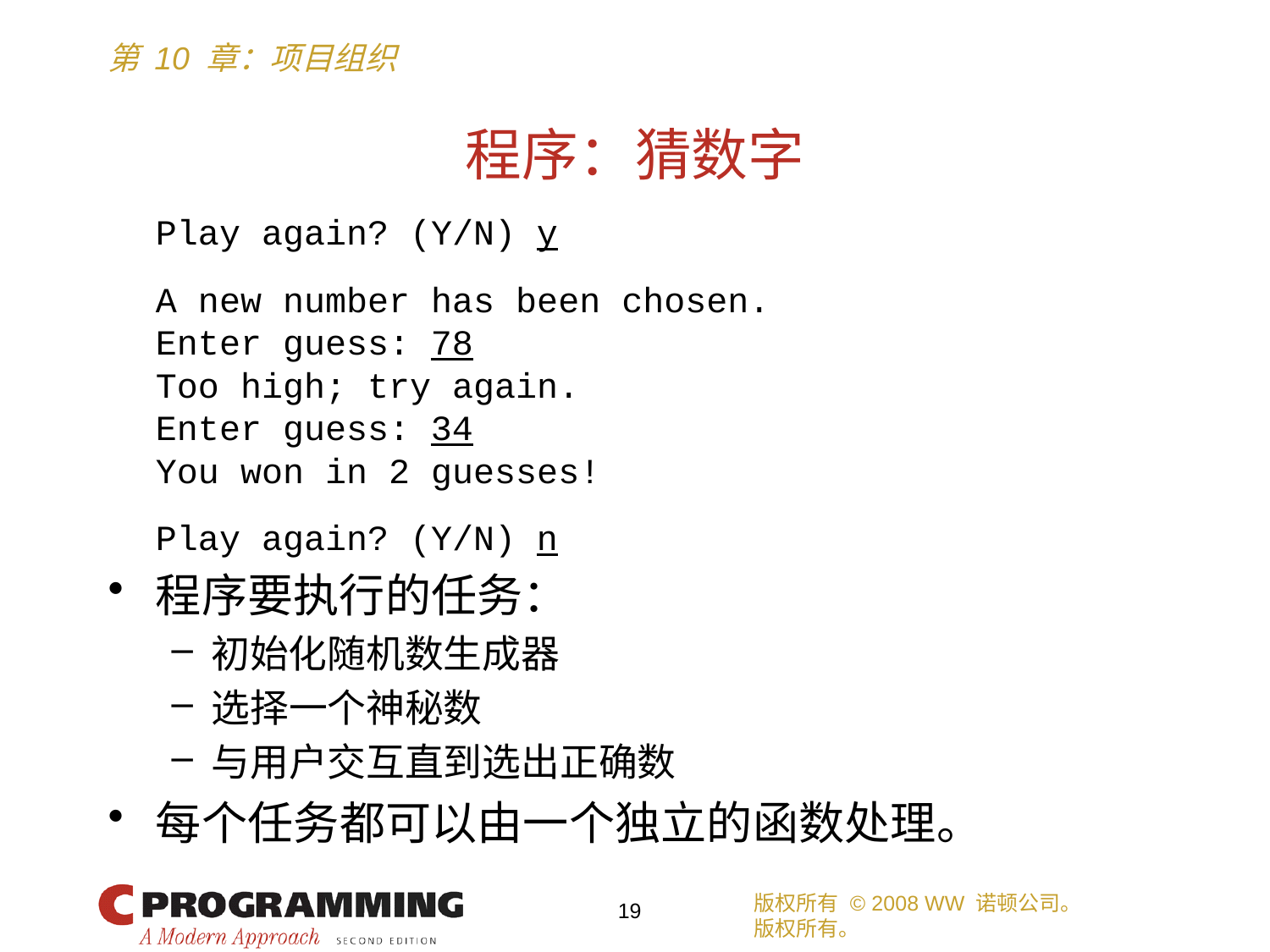

# 程序：猜数字
	Play again? (Y/N) y

	A new number has been chosen.
	Enter guess: 78
	Too high; try again.
	Enter guess: 34
	You won in 2 guesses!

	Play again? (Y/N) n
程序要执行的任务：
初始化随机数生成器
选择一个神秘数
与用户交互直到选出正确数
每个任务都可以由一个独立的函数处理。
版权所有 © 2008 WW 诺顿公司。
版权所有。
19